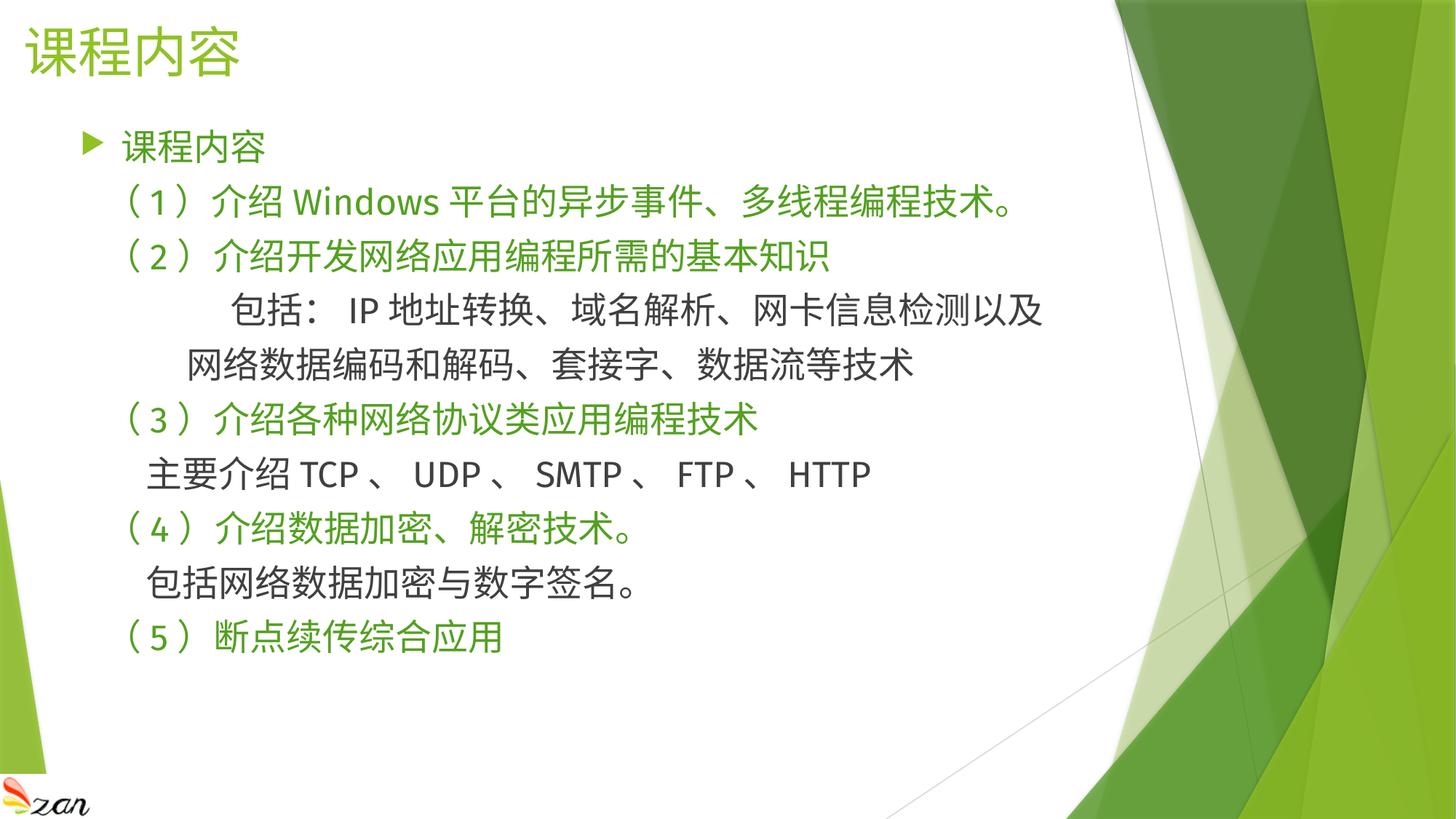

# 课程内容
课程内容
  （1）介绍Windows平台的异步事件、多线程编程技术。
  （2）介绍开发网络应用编程所需的基本知识
		包括：IP地址转换、域名解析、网卡信息检测以及
            网络数据编码和解码、套接字、数据流等技术
  （3）介绍各种网络协议类应用编程技术
       主要介绍TCP、UDP、SMTP、FTP、HTTP
  （4）介绍数据加密、解密技术。
       包括网络数据加密与数字签名。
  （5）断点续传综合应用